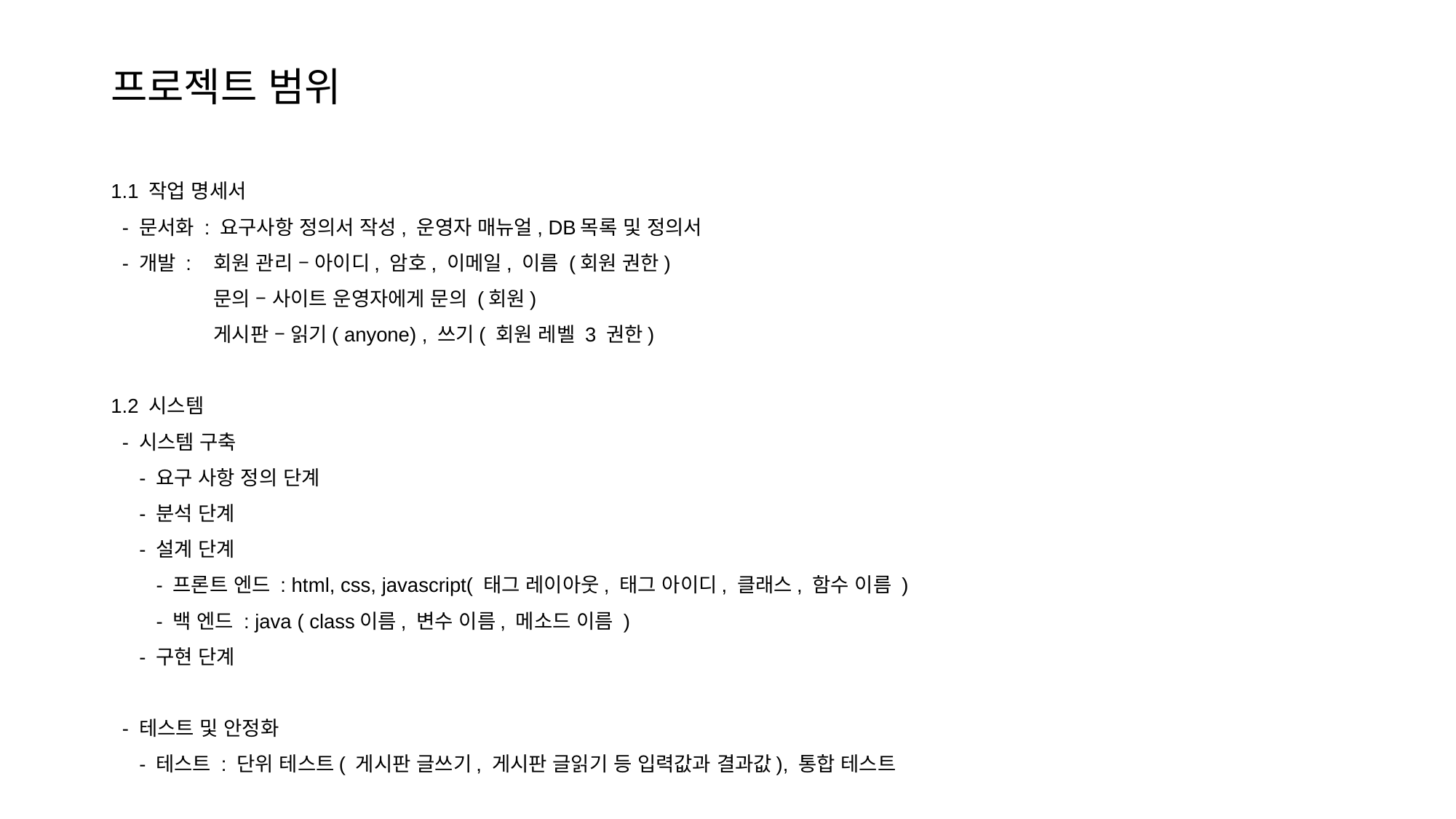

프로젝트 범위

1.1 작업 명세서
  - 문서화 : 요구사항 정의서 작성, 운영자 매뉴얼, DB목록 및 정의서
  - 개발 :	회원 관리 – 아이디, 암호, 이메일, 이름 (회원 권한)
	문의 – 사이트 운영자에게 문의 (회원)
	게시판 – 읽기( anyone) , 쓰기( 회원 레벨 3 권한)

1.2 시스템
  - 시스템 구축
     - 요구 사항 정의 단계
     - 분석 단계
     - 설계 단계
        - 프론트 엔드 : html, css, javascript( 태그 레이아웃, 태그 아이디, 클래스, 함수 이름 )
        - 백 엔드 : java ( class이름, 변수 이름, 메소드 이름 )
     - 구현 단계

  - 테스트 및 안정화
     - 테스트 : 단위 테스트( 게시판 글쓰기, 게시판 글읽기 등 입력값과 결과값), 통합 테스트